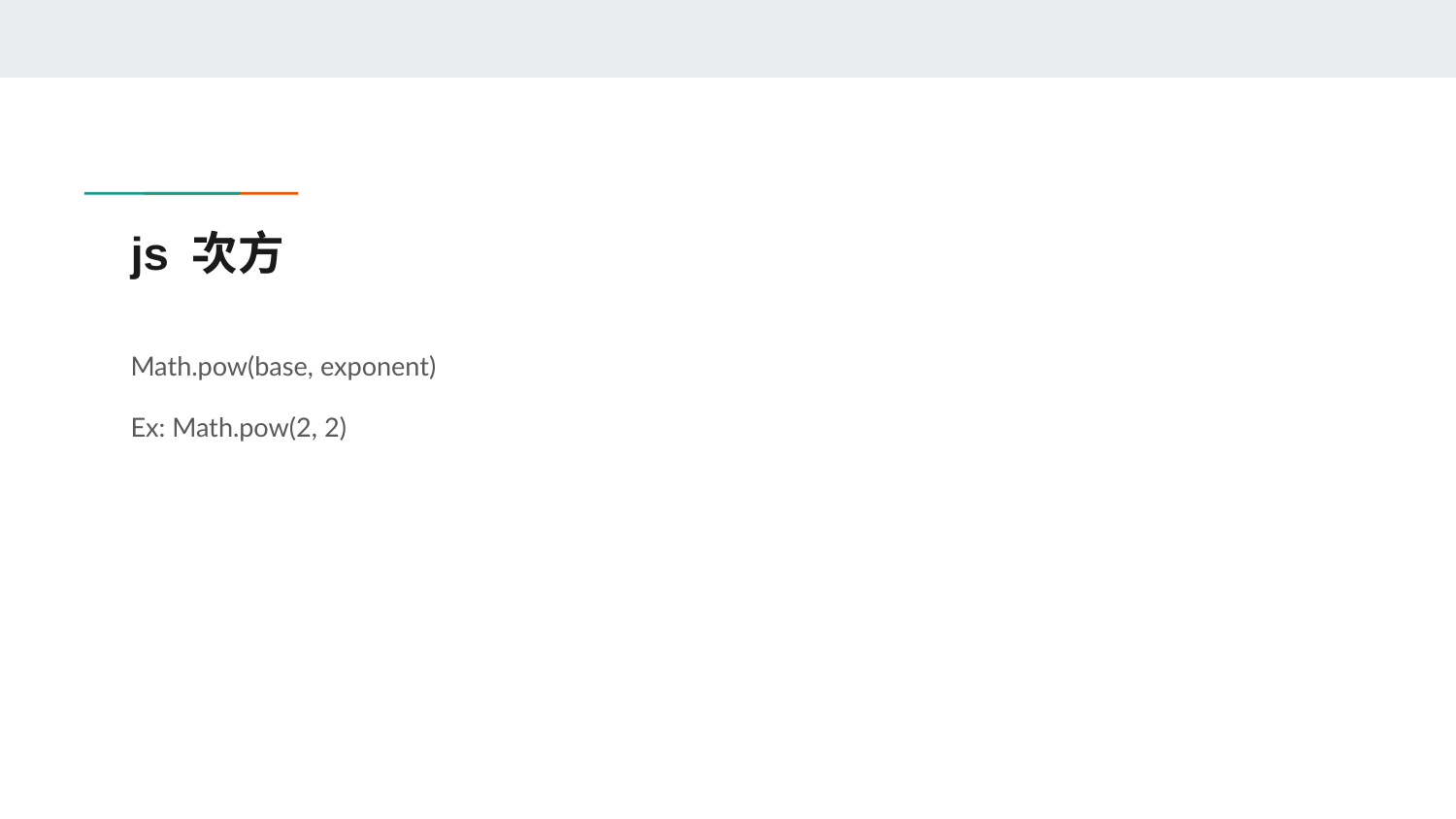

# js 次方
Math.pow(base, exponent)
Ex: Math.pow(2, 2)